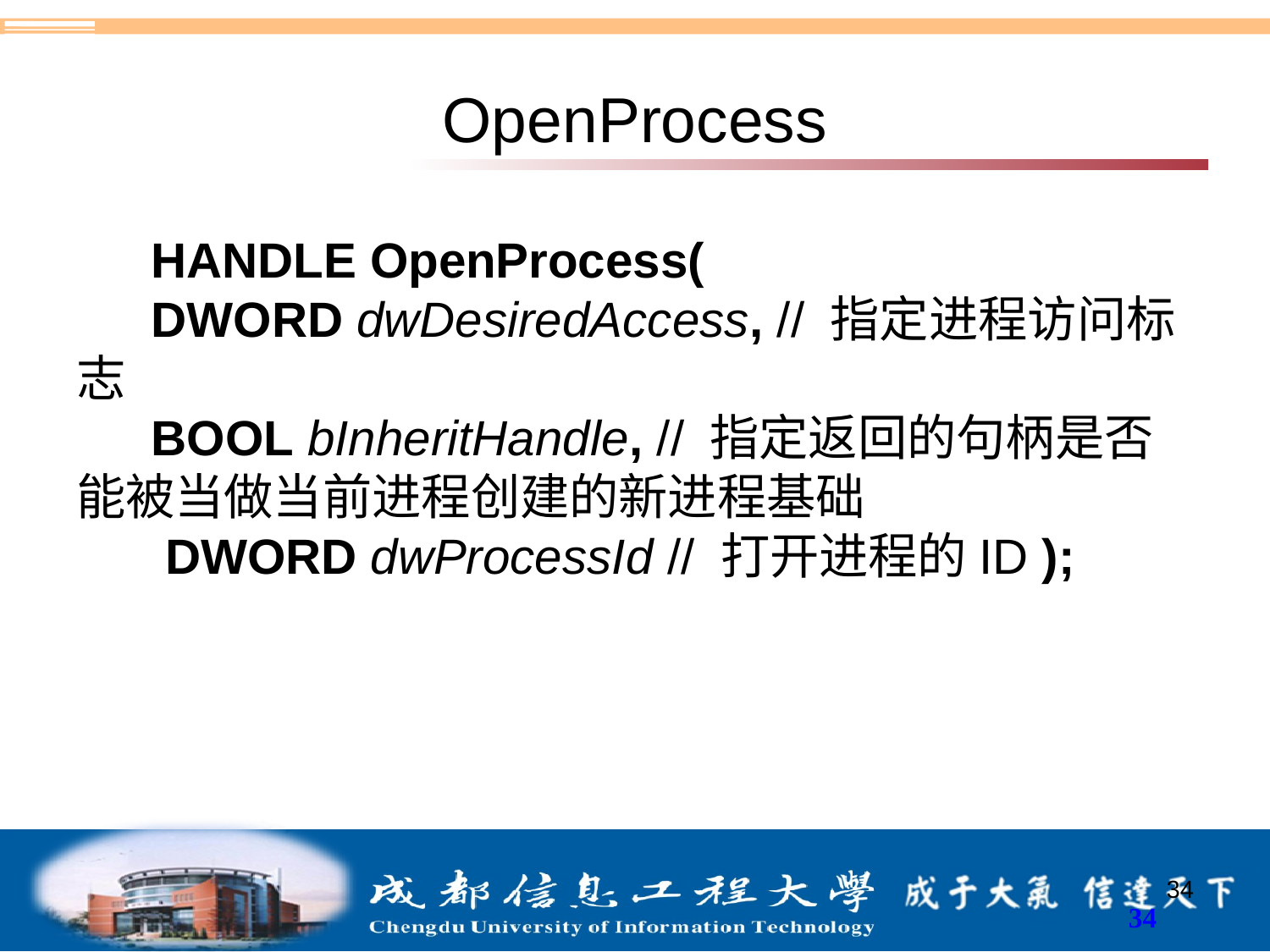

# OpenProcess
HANDLE OpenProcess(
DWORD dwDesiredAccess, // 指定进程访问标志
BOOL bInheritHandle, // 指定返回的句柄是否能被当做当前进程创建的新进程基础
 DWORD dwProcessId // 打开进程的ID );